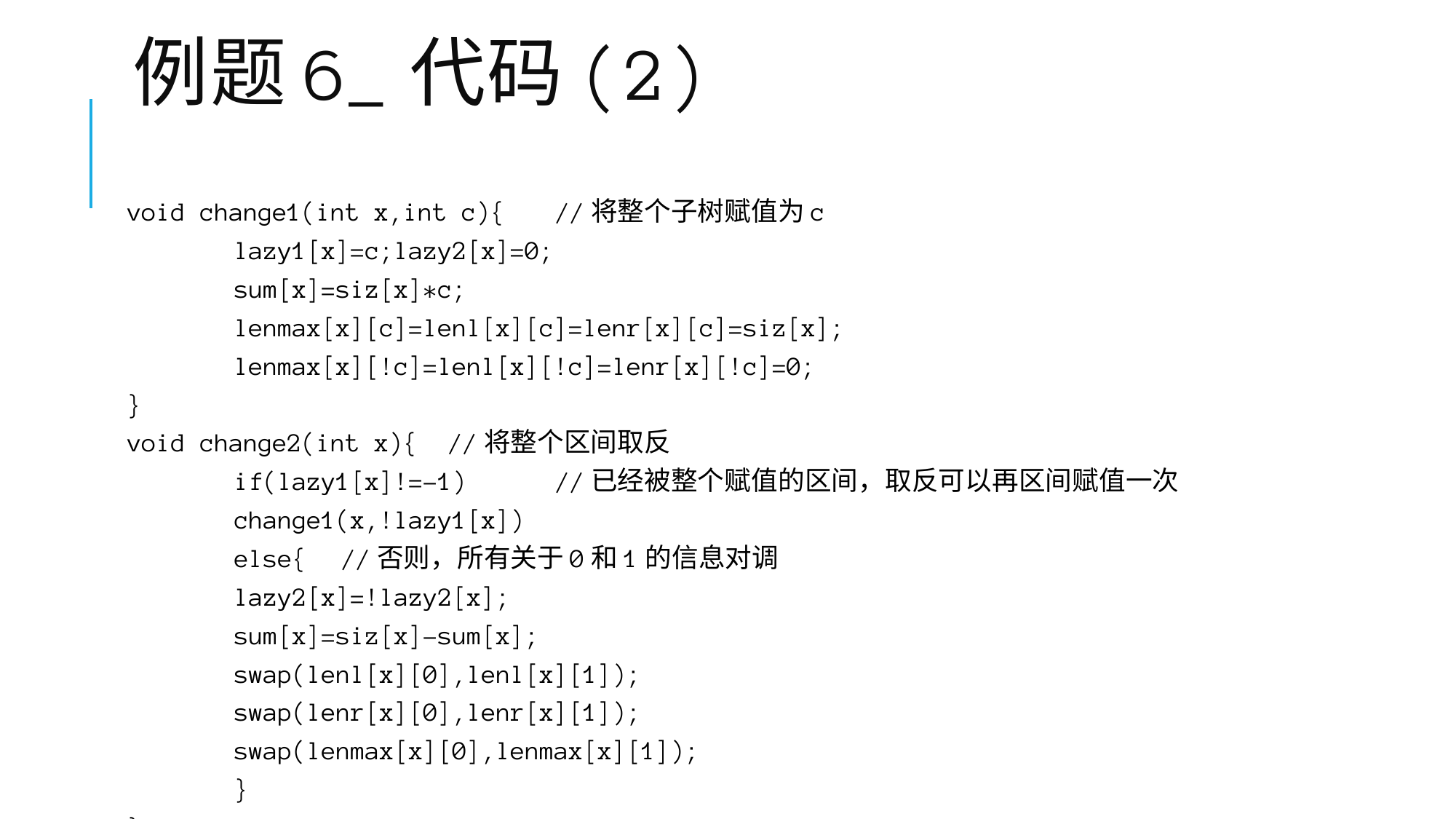

# 例题6_代码(2)
void change1(int x,int c){	//将整个子树赋值为c
	lazy1[x]=c;lazy2[x]=0;
	sum[x]=siz[x]*c;
	lenmax[x][c]=lenl[x][c]=lenr[x][c]=siz[x];
	lenmax[x][!c]=lenl[x][!c]=lenr[x][!c]=0;
}
void change2(int x){	//将整个区间取反
	if(lazy1[x]!=-1)		//已经被整个赋值的区间，取反可以再区间赋值一次
		change1(x,!lazy1[x])
	else{				//否则，所有关于0和1的信息对调
		lazy2[x]=!lazy2[x];
		sum[x]=siz[x]-sum[x];
		swap(lenl[x][0],lenl[x][1]);
		swap(lenr[x][0],lenr[x][1]);
		swap(lenmax[x][0],lenmax[x][1]);
	}
}